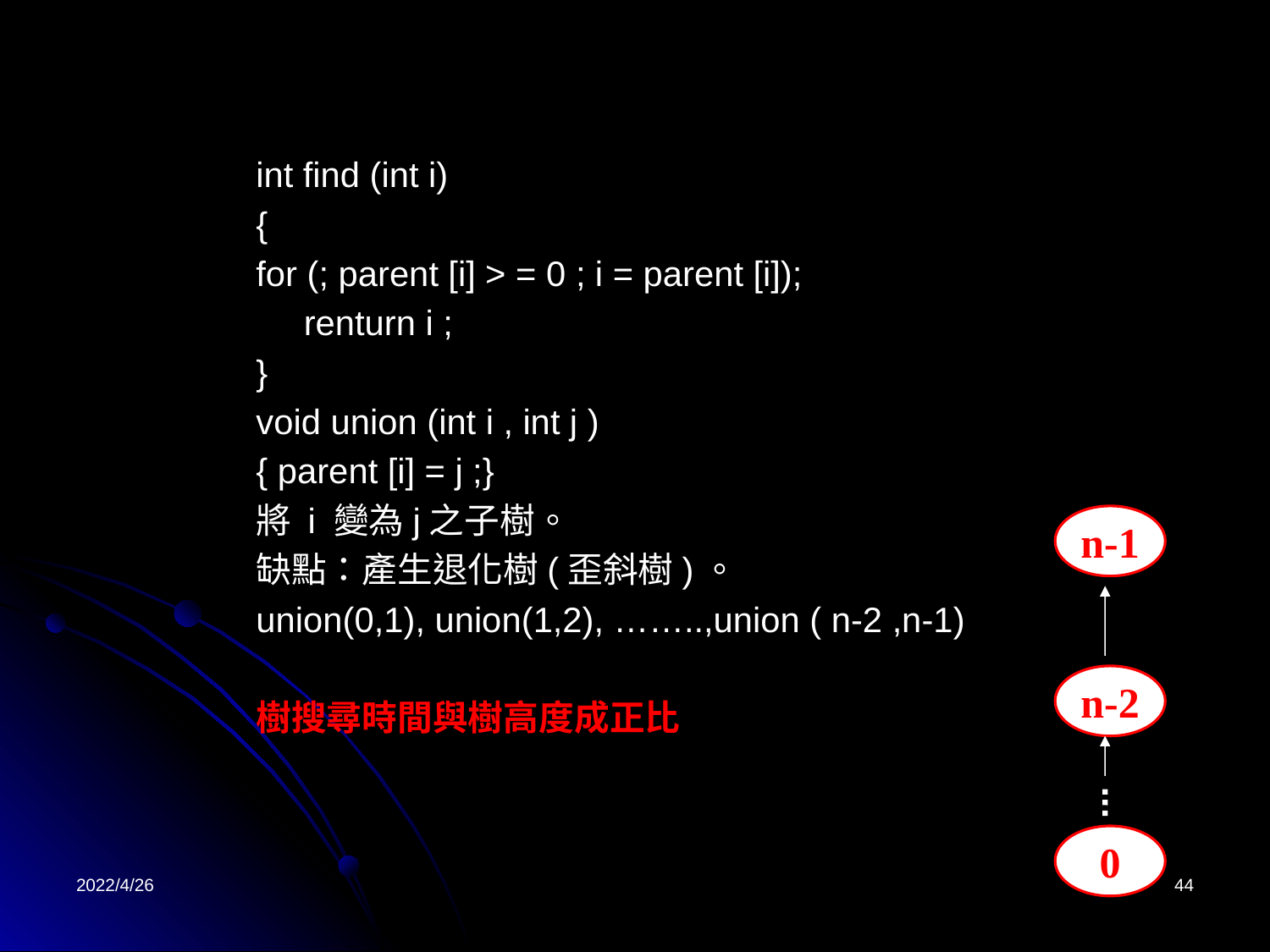

int find (int i)
{
for (; parent [i] > = 0 ; i = parent [i]);
	renturn i ;
}
void union (int i , int j )
{ parent [i] = j ;}
將 i 變為j之子樹。
缺點：產生退化樹(歪斜樹)。
union(0,1), union(1,2), ……..,union ( n-2 ,n-1)

樹搜尋時間與樹高度成正比
n-1

n-2

0
2022/4/26
44